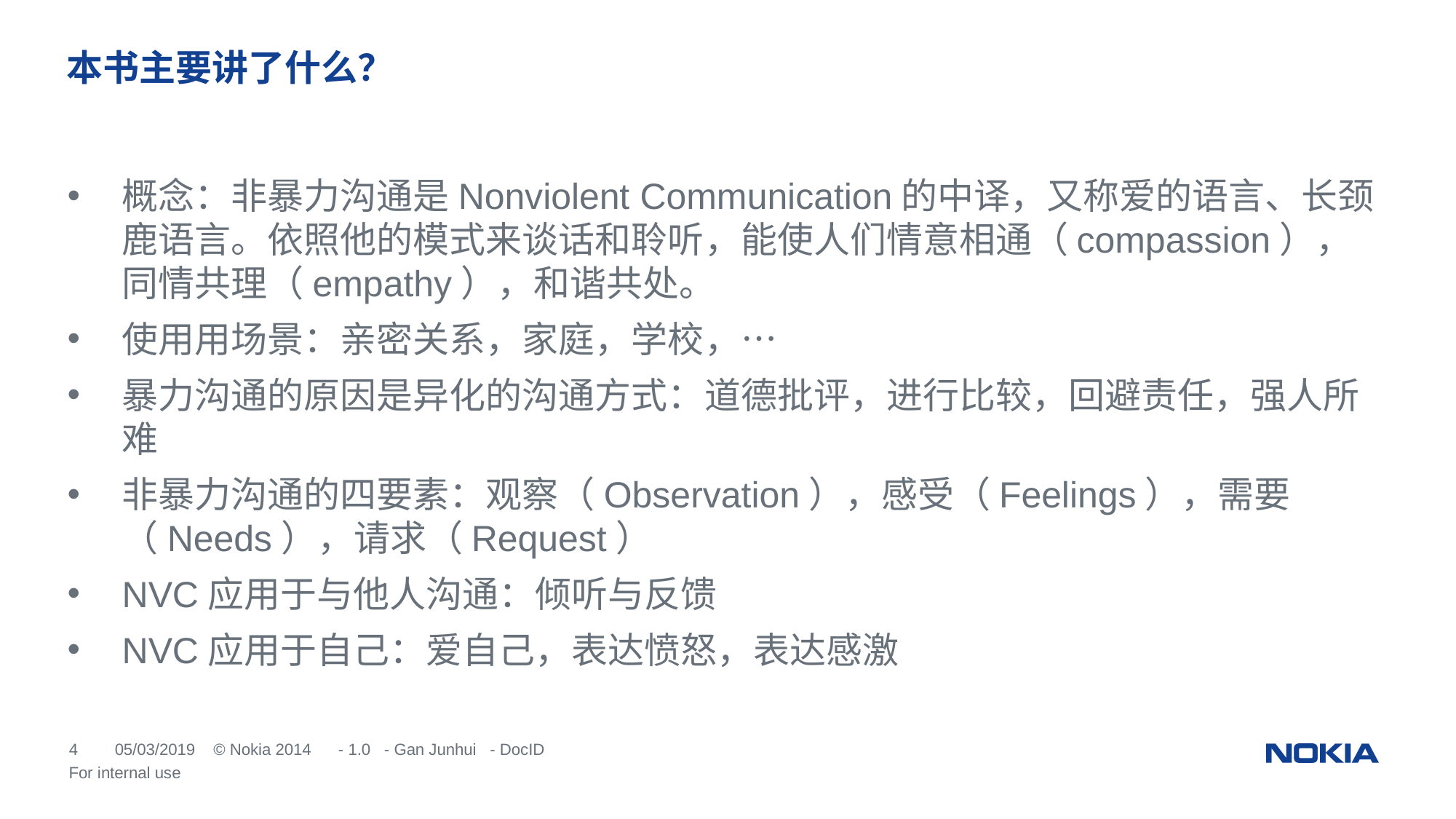

# 本书主要讲了什么？

概念：非暴力沟通是Nonviolent Communication的中译，又称爱的语言、长颈鹿语言。依照他的模式来谈话和聆听，能使人们情意相通（compassion），同情共理（empathy），和谐共处。
使用用场景：亲密关系，家庭，学校，…
暴力沟通的原因是异化的沟通方式：道德批评，进行比较，回避责任，强人所难
非暴力沟通的四要素：观察（Observation），感受（Feelings），需要（Needs），请求（Request）
NVC应用于与他人沟通：倾听与反馈
NVC应用于自己：爱自己，表达愤怒，表达感激